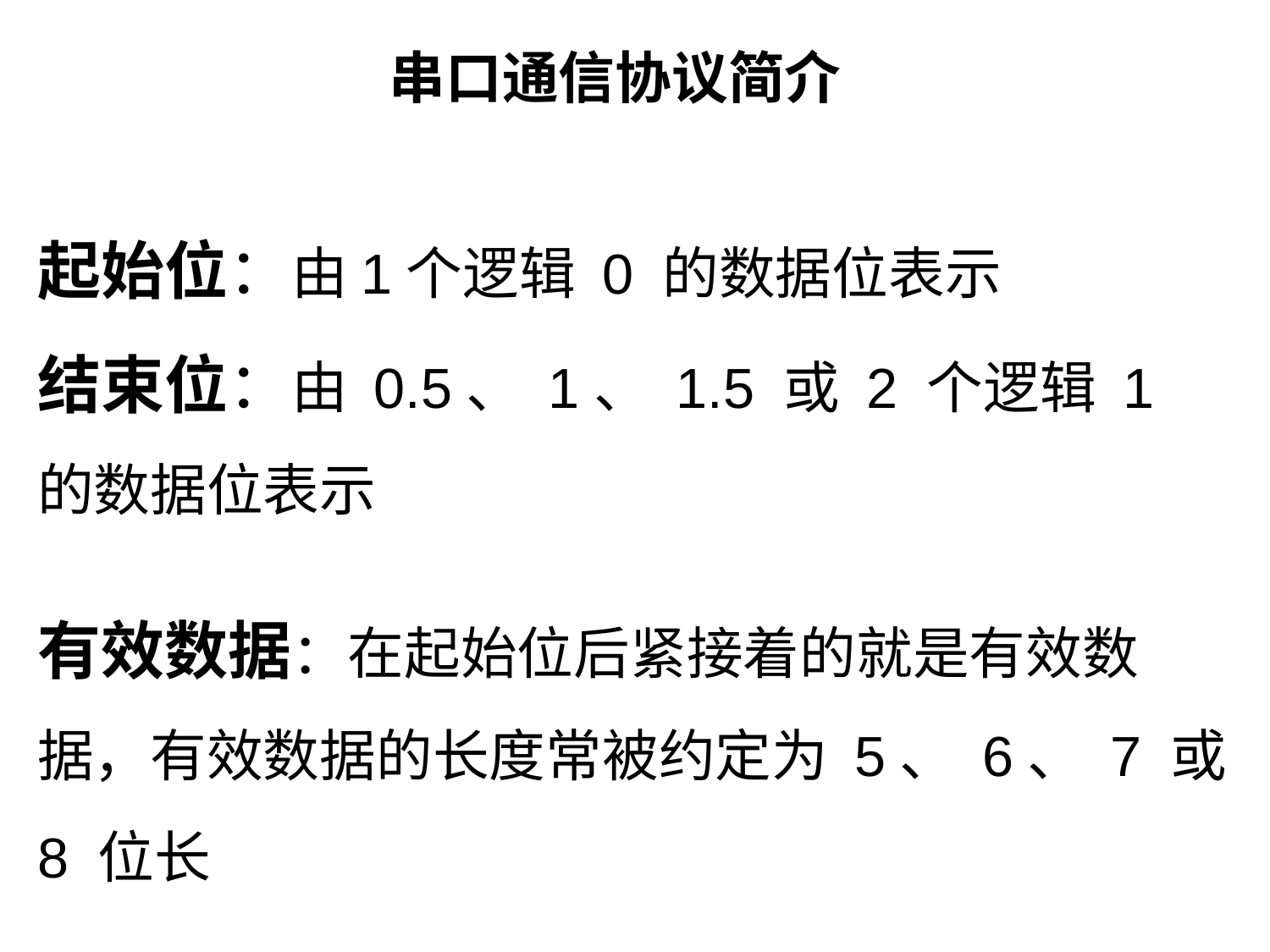

串口通信协议简介
起始位：由1个逻辑 0 的数据位表示
结束位：由 0.5、 1、 1.5 或 2 个逻辑 1 的数据位表示
有效数据：在起始位后紧接着的就是有效数据，有效数据的长度常被约定为 5、 6、 7 或 8 位长